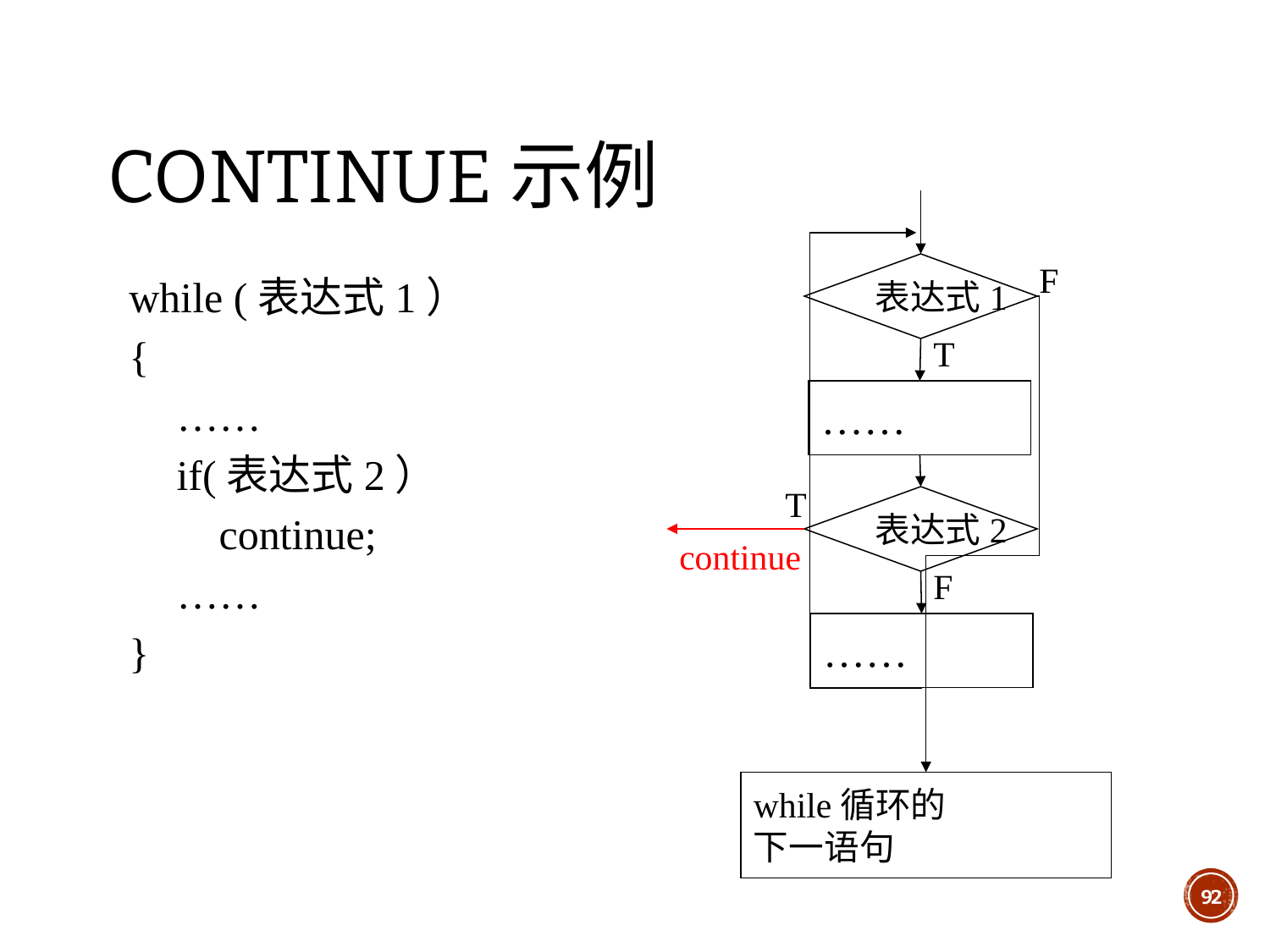

# continue示例
F
表达式1
while (表达式1）
{
	……
	if(表达式2）
	    continue;
	……
}
T
……
T
表达式2
continue
F
……
while循环的
下一语句
92